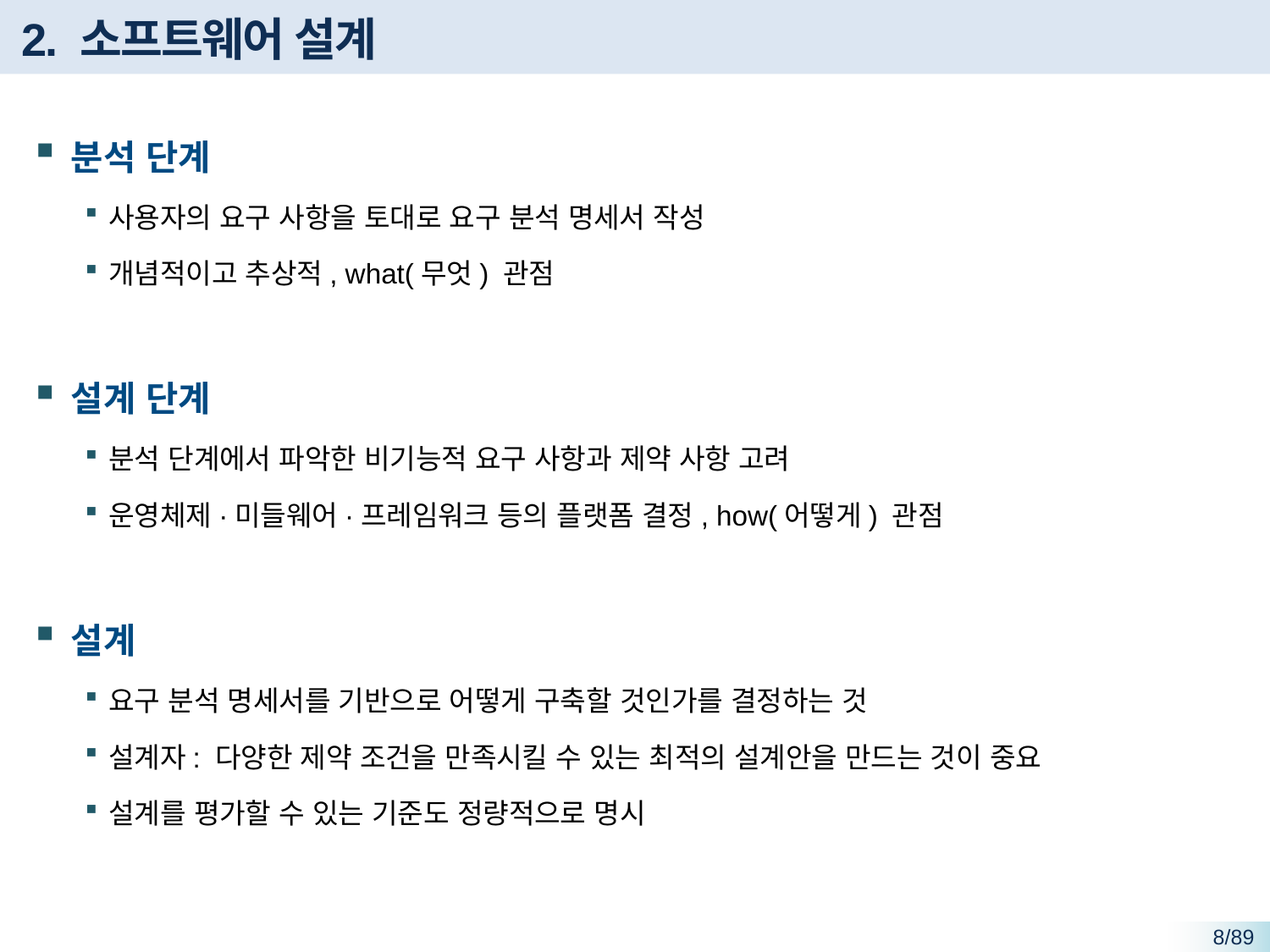

# 2. 소프트웨어 설계
분석 단계
사용자의 요구 사항을 토대로 요구 분석 명세서 작성
개념적이고 추상적, what(무엇) 관점

설계 단계
분석 단계에서 파악한 비기능적 요구 사항과 제약 사항 고려
운영체제·미들웨어·프레임워크 등의 플랫폼 결정, how(어떻게) 관점

설계
요구 분석 명세서를 기반으로 어떻게 구축할 것인가를 결정하는 것
설계자: 다양한 제약 조건을 만족시킬 수 있는 최적의 설계안을 만드는 것이 중요
설계를 평가할 수 있는 기준도 정량적으로 명시